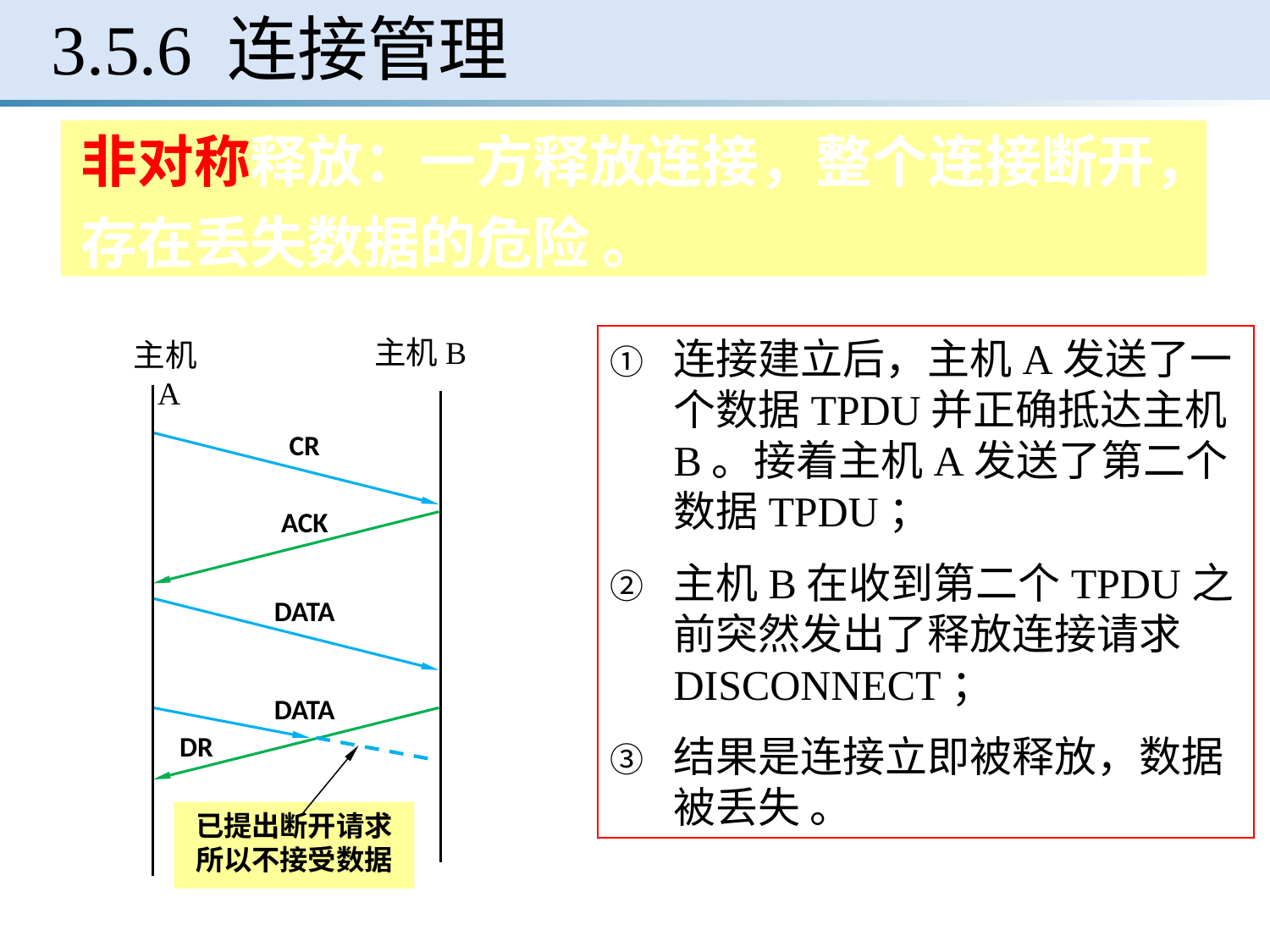

# 3.5.6 连接管理
非对称释放：一方释放连接，整个连接断开，存在丢失数据的危险 。
主机B
主机A
CR

ACK

DATA

DATA

DR

已提出断开请求所以不接受数据
连接建立后，主机A发送了一个数据TPDU并正确抵达主机B。接着主机A发送了第二个数据TPDU；
主机B在收到第二个TPDU之前突然发出了释放连接请求 DISCONNECT；
结果是连接立即被释放，数据被丢失 。